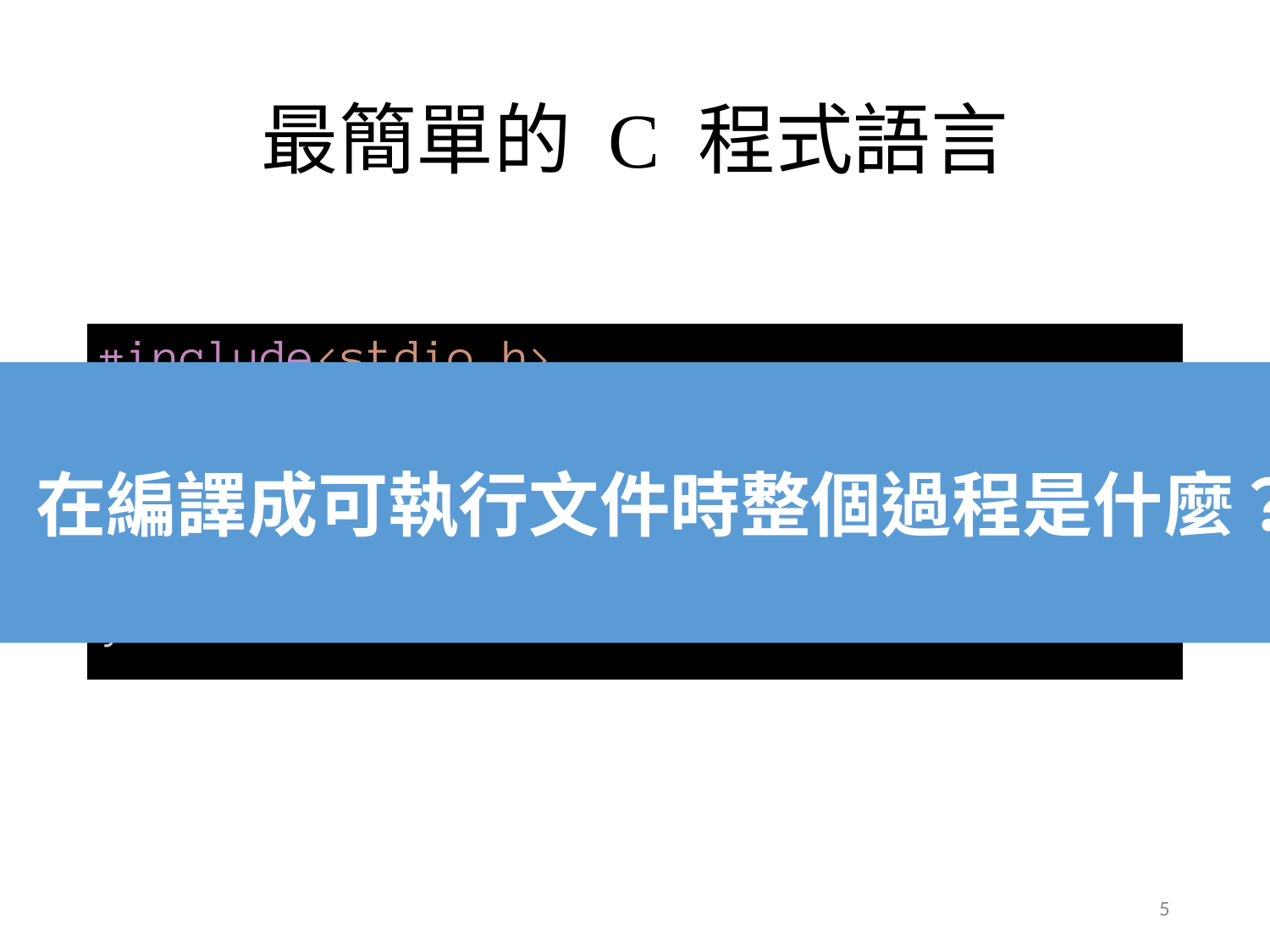

# 最簡單的 C 程式語言
#include<stdio.h>
int main(){
    printf("test for printf.\n");
}

在編譯成可執行文件時整個過程是什麼？
5